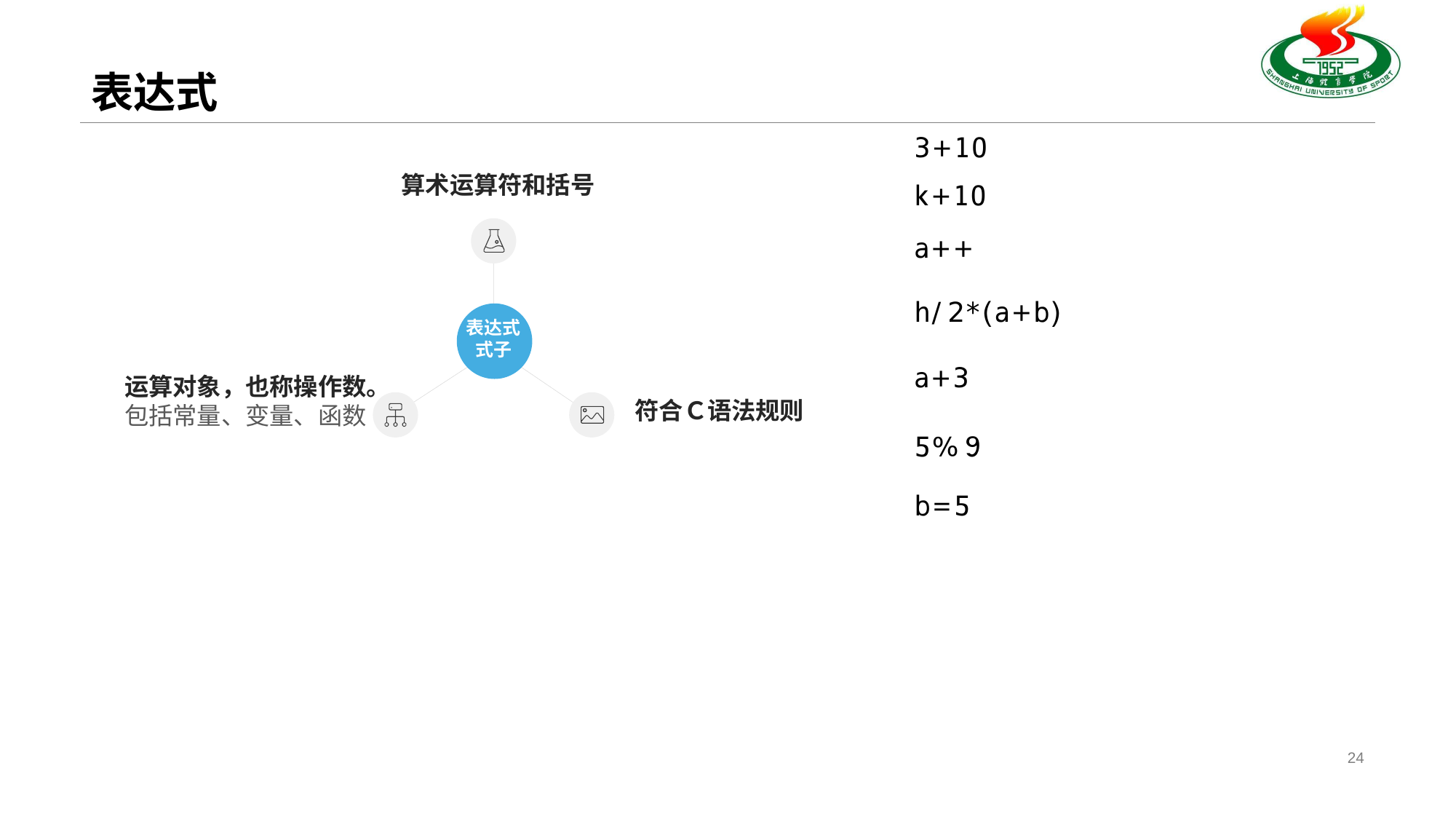

# 表达式
3+10
算术运算符和括号

表达式
式子
运算对象，也称操作数。包括常量、变量、函数
符合Ｃ语法规则

k+10
a++
h/2*(a+b)

a+3
5%9
b=5
24